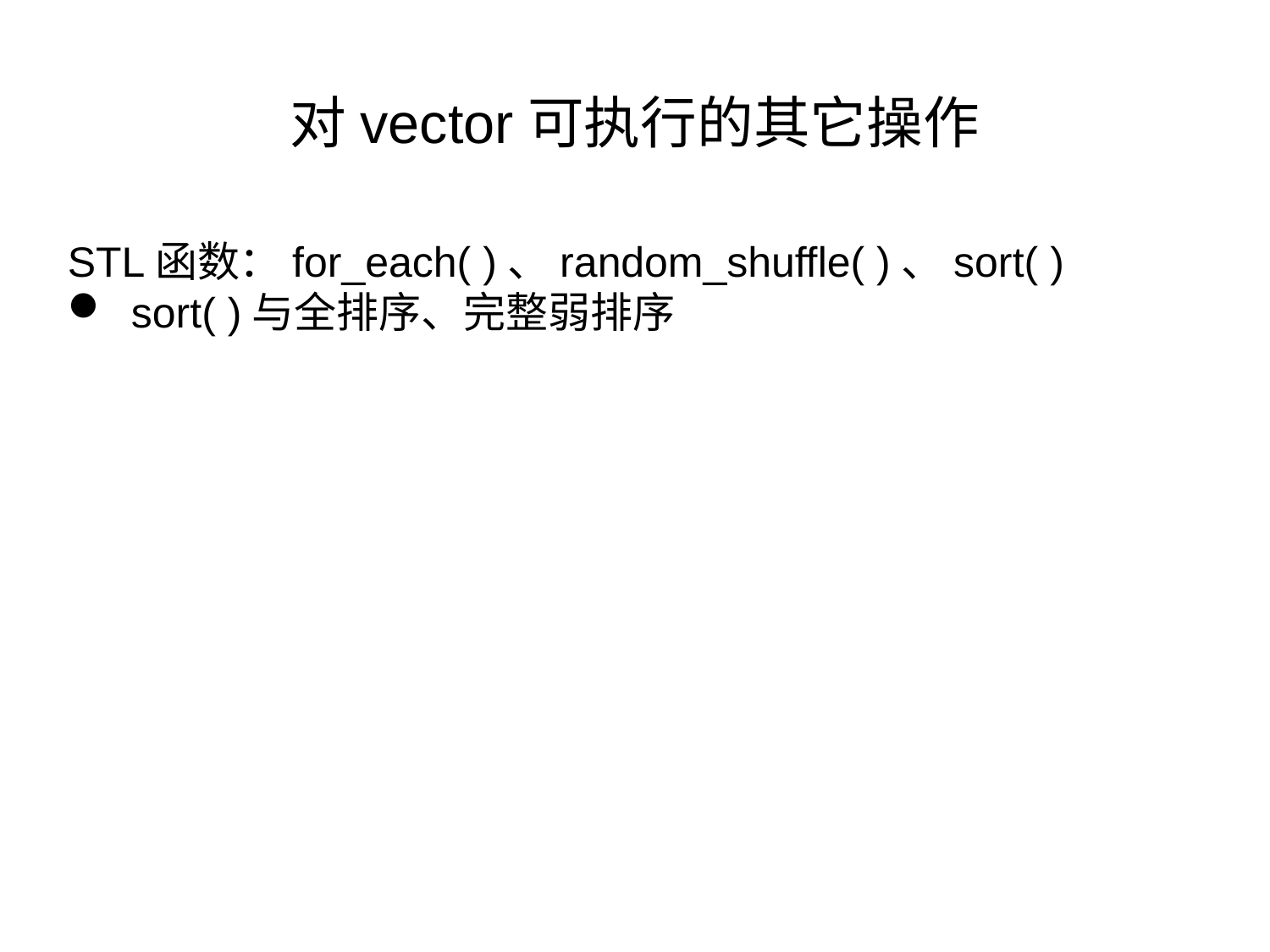

对vector可执行的其它操作
STL函数：for_each( )、random_shuffle( )、sort( )
sort( )与全排序、完整弱排序